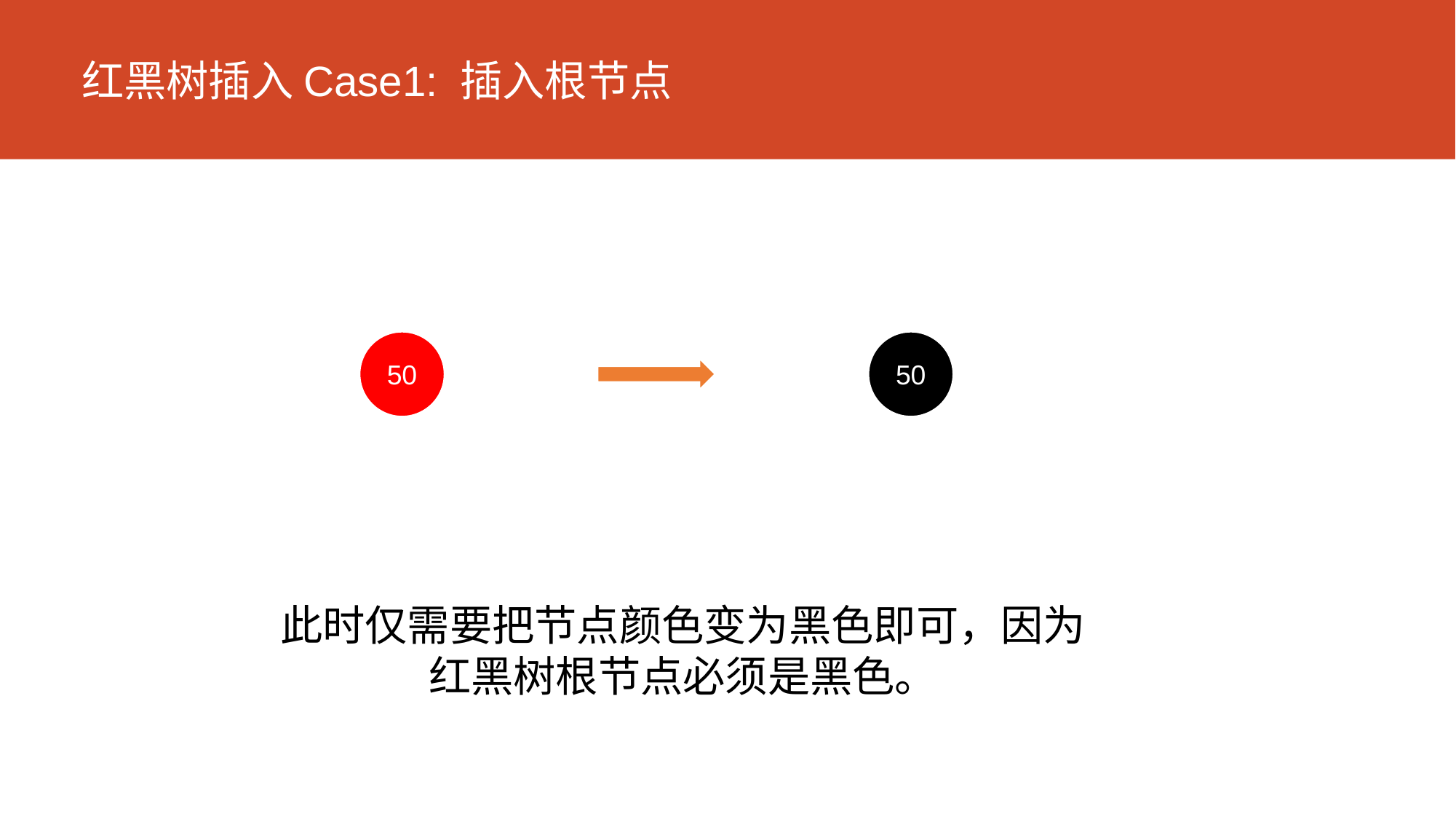

# 红黑树插入Case1: 插入根节点
50
50

此时仅需要把节点颜色变为黑色即可，因为
红黑树根节点必须是黑色。